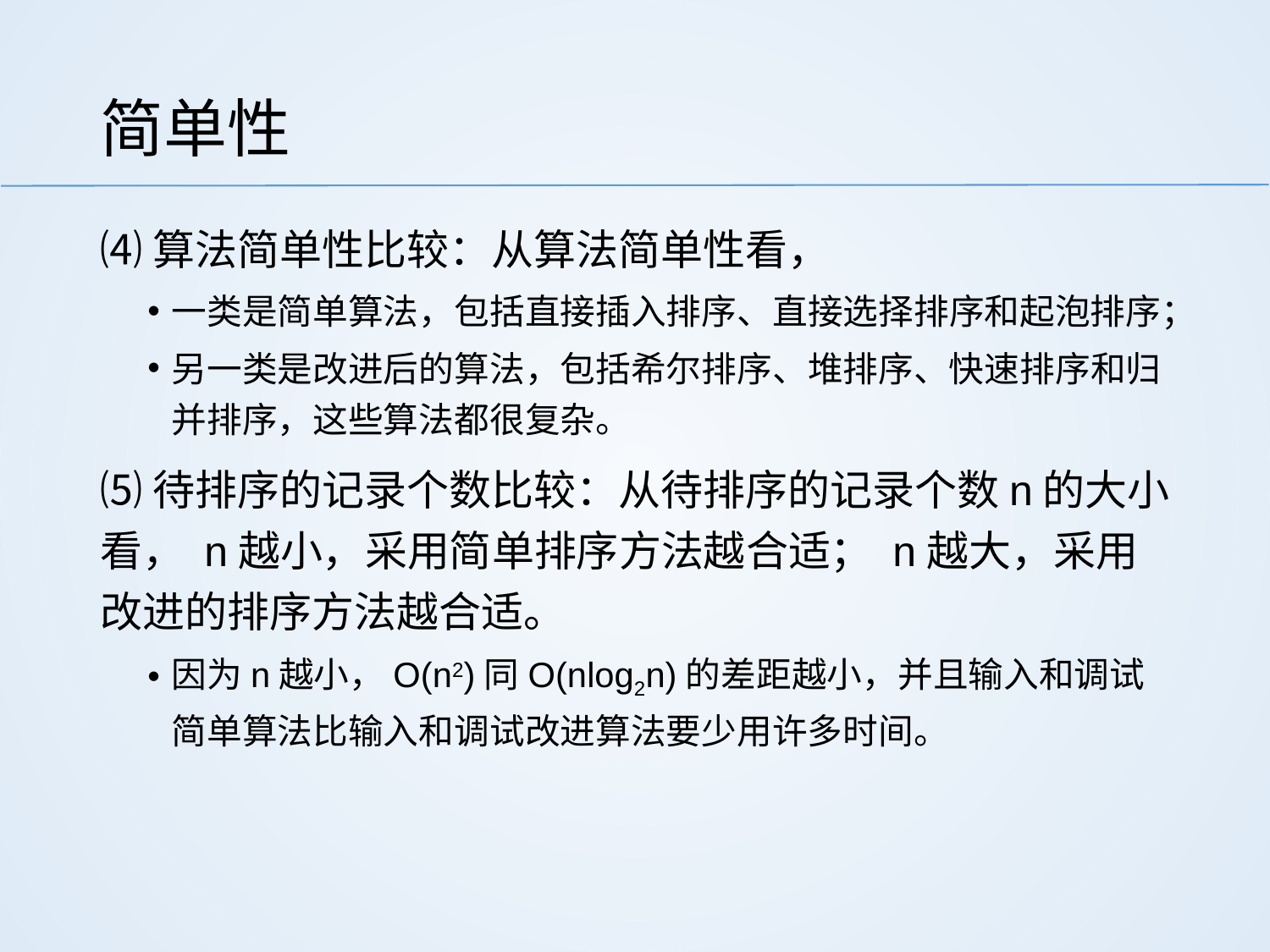

# 简单性
⑷算法简单性比较：从算法简单性看，
一类是简单算法，包括直接插入排序、直接选择排序和起泡排序；
另一类是改进后的算法，包括希尔排序、堆排序、快速排序和归并排序，这些算法都很复杂。
⑸待排序的记录个数比较：从待排序的记录个数n的大小看， n越小，采用简单排序方法越合适； n越大，采用改进的排序方法越合适。
因为n越小，O(n2)同O(nlog2n)的差距越小，并且输入和调试简单算法比输入和调试改进算法要少用许多时间。